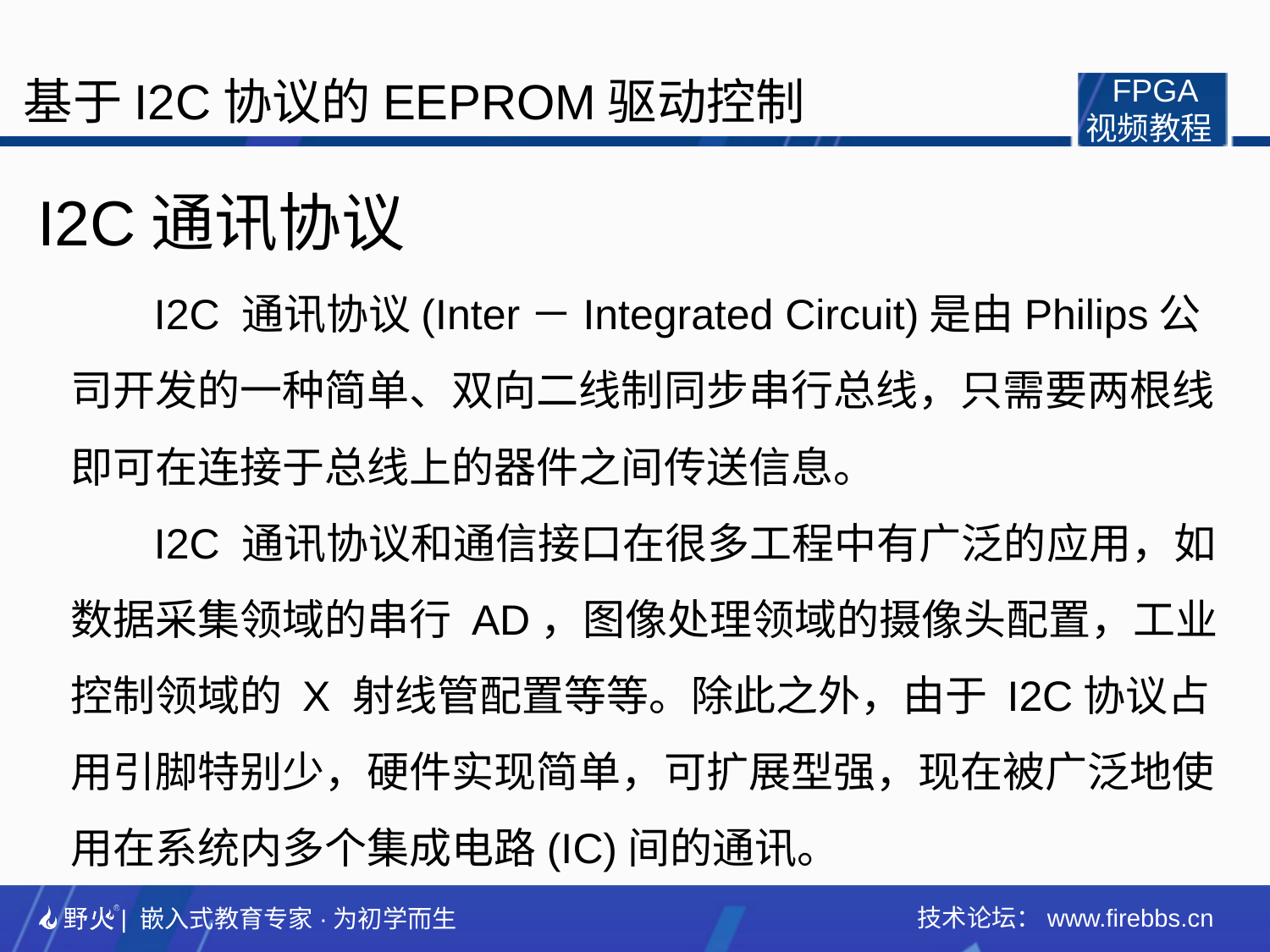

基于I2C协议的EEPROM驱动控制
   FPGA
视频教程
I2C通讯协议
       I2C 通讯协议(Inter－Integrated Circuit)是由Philips公司开发的一种简单、双向二线制同步串行总线，只需要两根线即可在连接于总线上的器件之间传送信息。
       I2C 通讯协议和通信接口在很多工程中有广泛的应用，如数据采集领域的串行 AD，图像处理领域的摄像头配置，工业控制领域的 X 射线管配置等等。除此之外，由于 I2C协议占用引脚特别少，硬件实现简单，可扩展型强，现在被广泛地使用在系统内多个集成电路(IC)间的通讯。